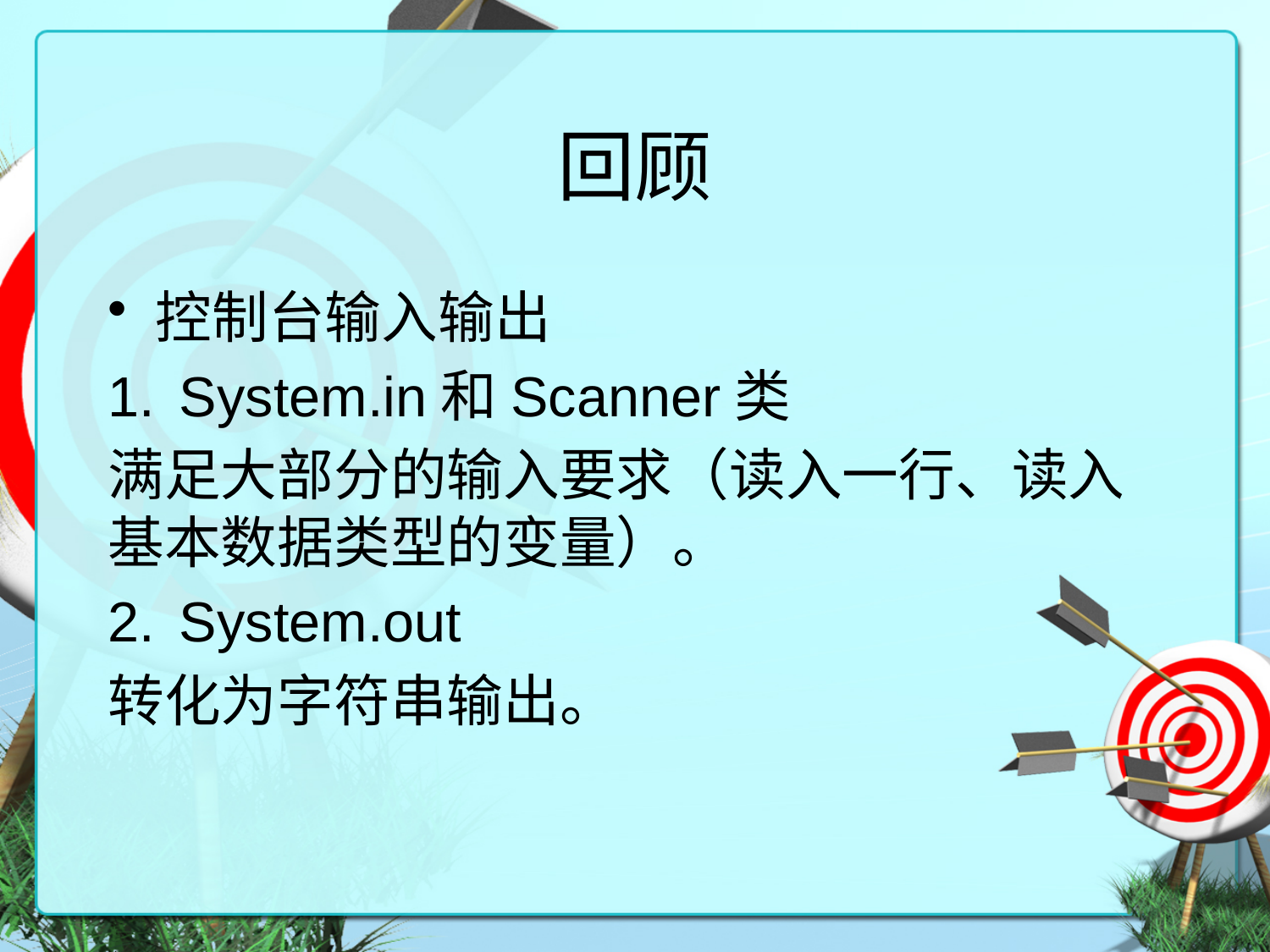

# 回顾
控制台输入输出
System.in和Scanner类
满足大部分的输入要求（读入一行、读入基本数据类型的变量）。
System.out
转化为字符串输出。